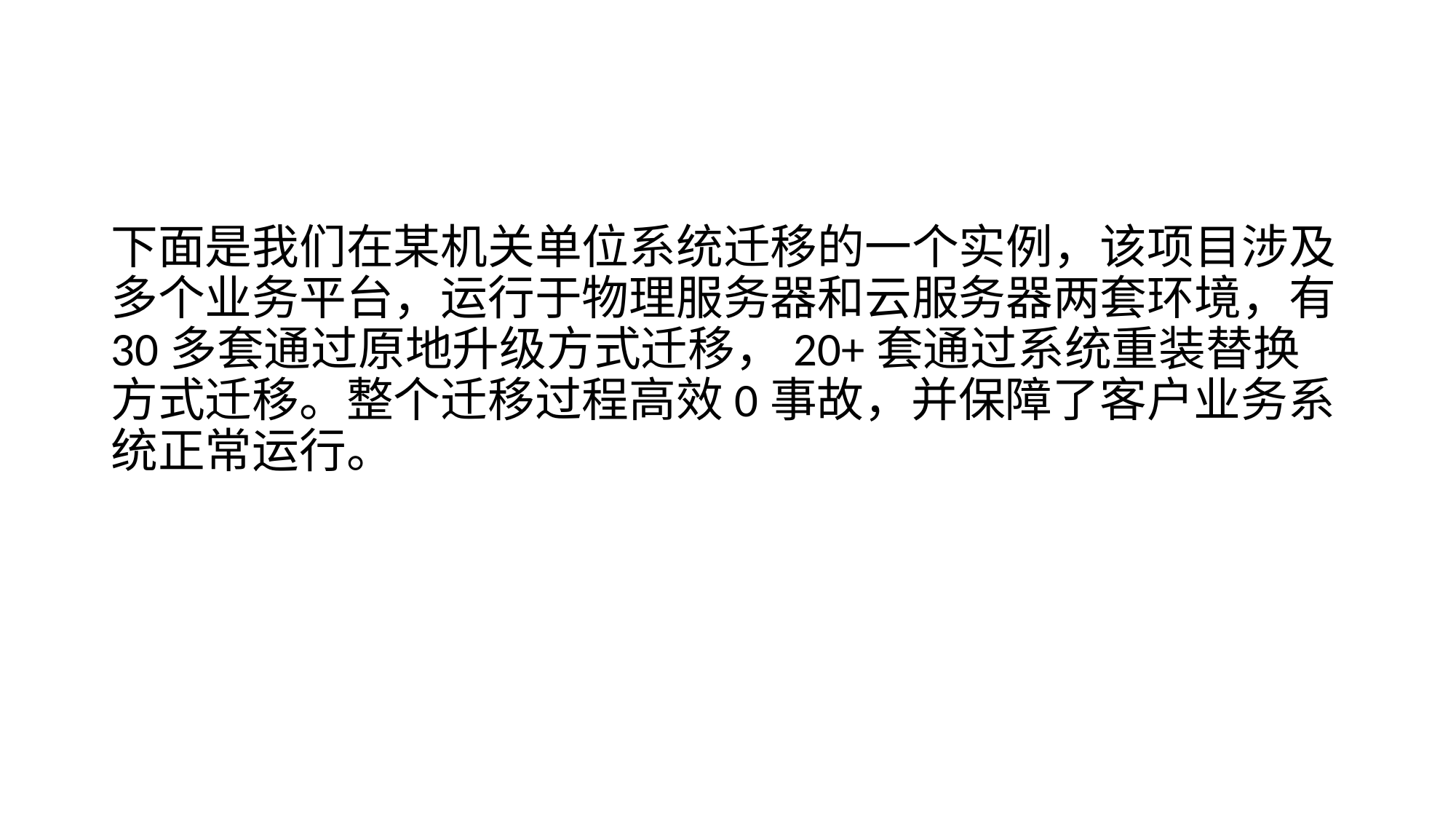

下面是我们在某机关单位系统迁移的一个实例，该项目涉及多个业务平台，运行于物理服务器和云服务器两套环境，有30多套通过原地升级方式迁移，20+套通过系统重装替换方式迁移。整个迁移过程高效0事故，并保障了客户业务系统正常运行。